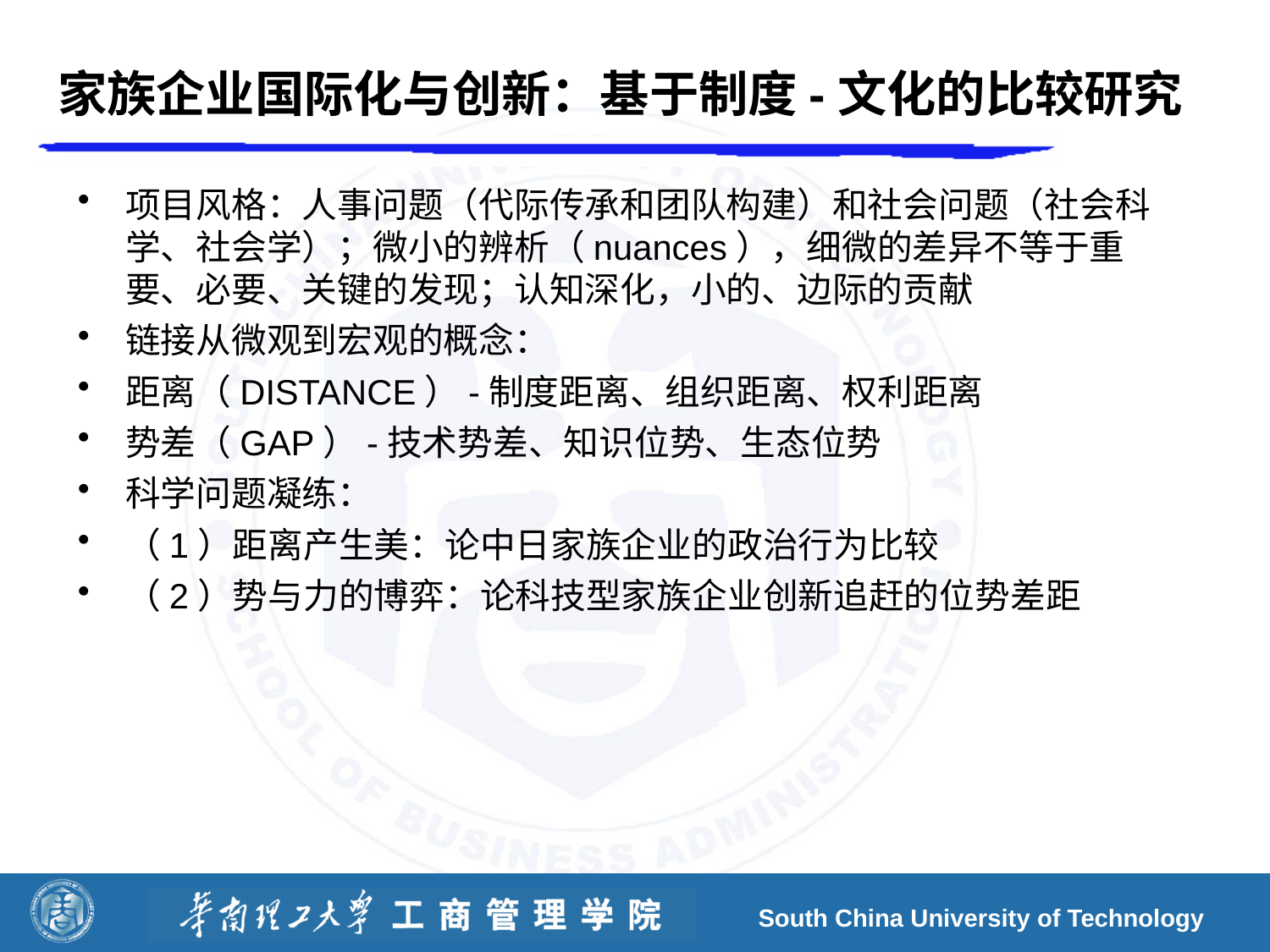

# 家族企业国际化与创新：基于制度-文化的比较研究
项目风格：人事问题（代际传承和团队构建）和社会问题（社会科学、社会学）；微小的辨析（nuances），细微的差异不等于重要、必要、关键的发现；认知深化，小的、边际的贡献
链接从微观到宏观的概念：
距离（DISTANCE）-制度距离、组织距离、权利距离
势差（GAP）-技术势差、知识位势、生态位势
科学问题凝练：
（1）距离产生美：论中日家族企业的政治行为比较
（2）势与力的博弈：论科技型家族企业创新追赶的位势差距
South China University of Technology